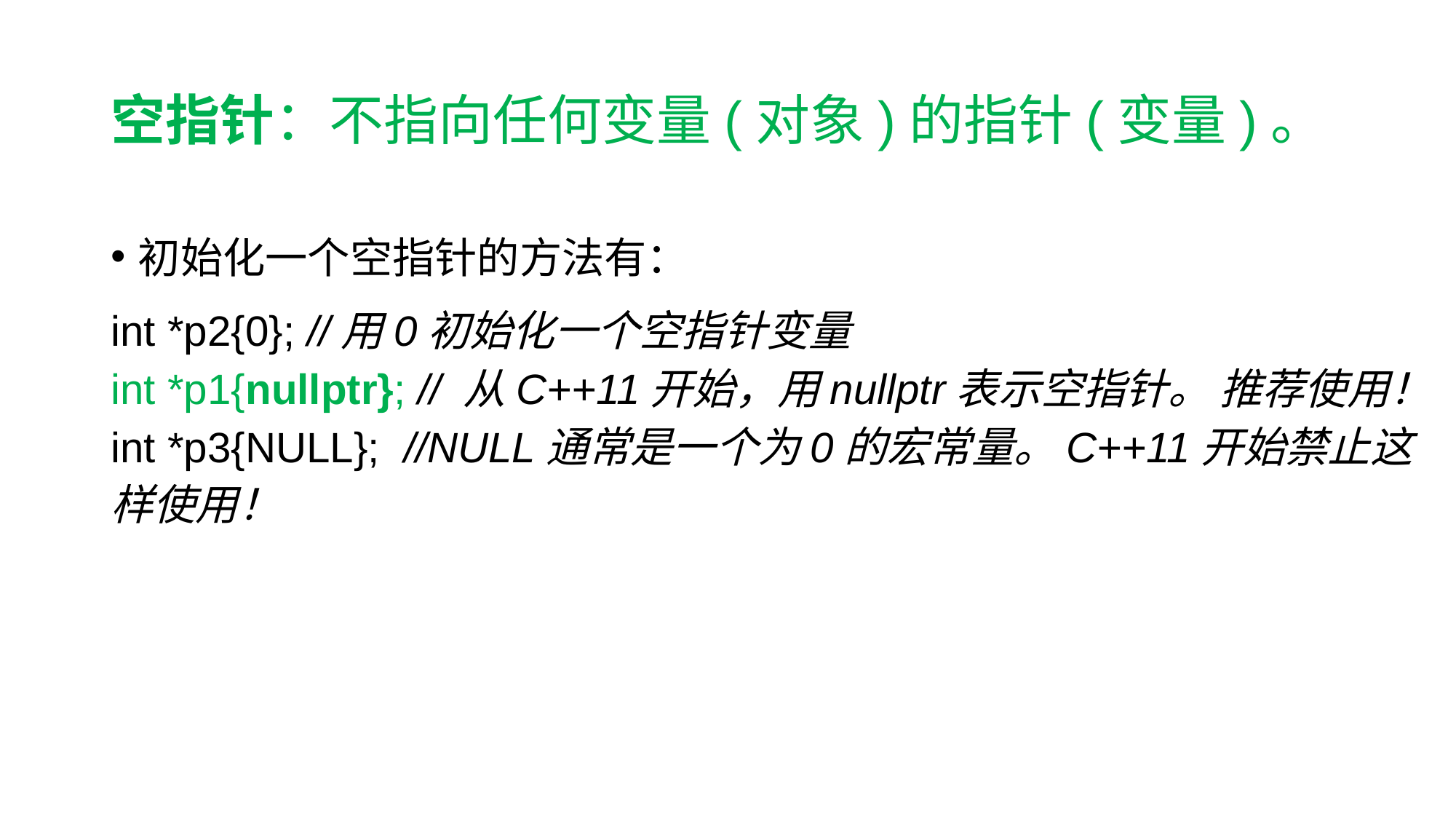

# 空指针：不指向任何变量(对象)的指针(变量)。
初始化一个空指针的方法有：
int *p2{0}; //用0初始化一个空指针变量
int *p1{nullptr}; // 从C++11开始，用nullptr表示空指针。 推荐使用！
int *p3{NULL};  //NULL通常是一个为0的宏常量。C++11开始禁止这样使用！